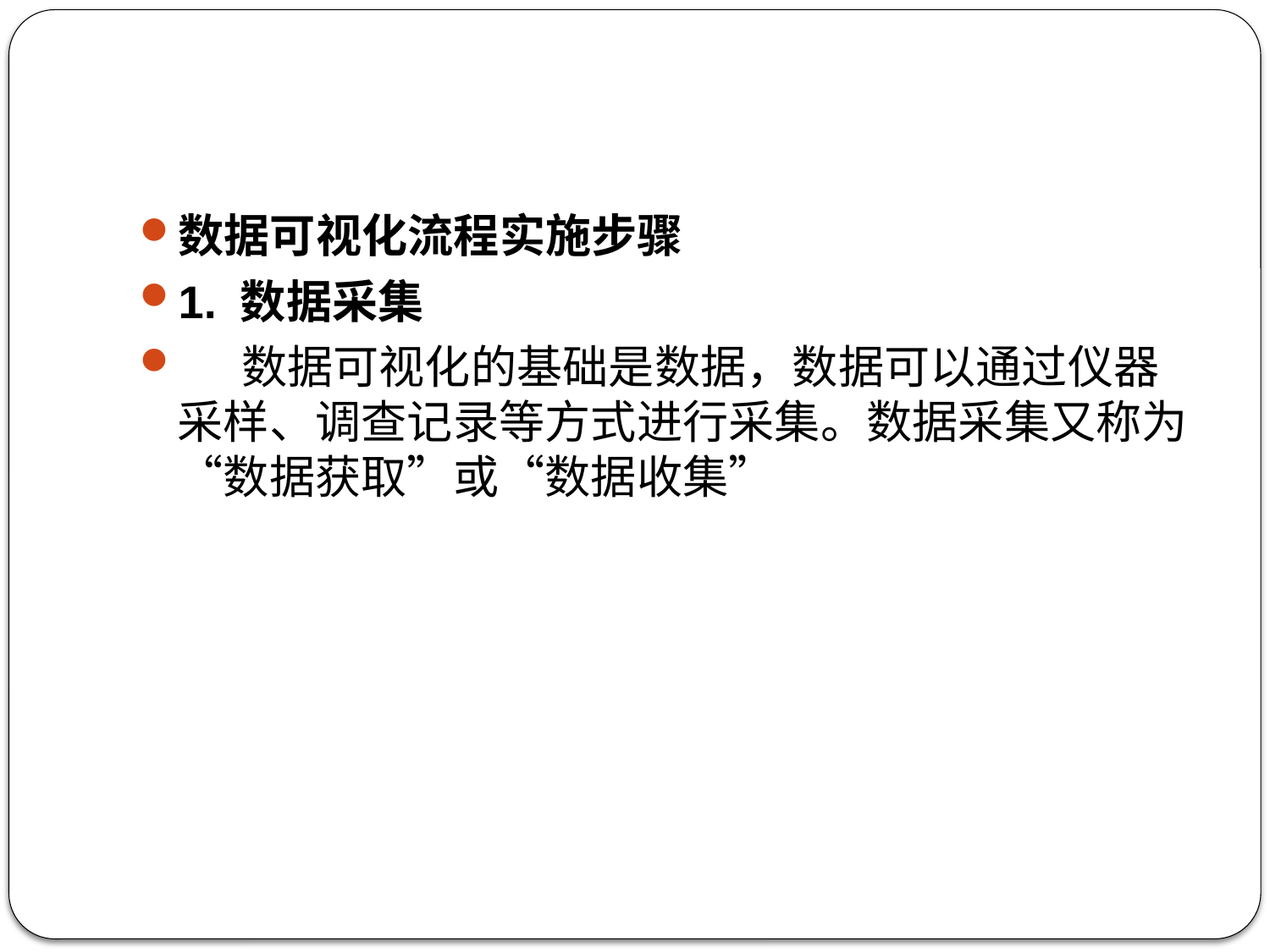

#
数据可视化流程实施步骤
1. 数据采集
     数据可视化的基础是数据，数据可以通过仪器采样、调查记录等方式进行采集。数据采集又称为“数据获取”或“数据收集”